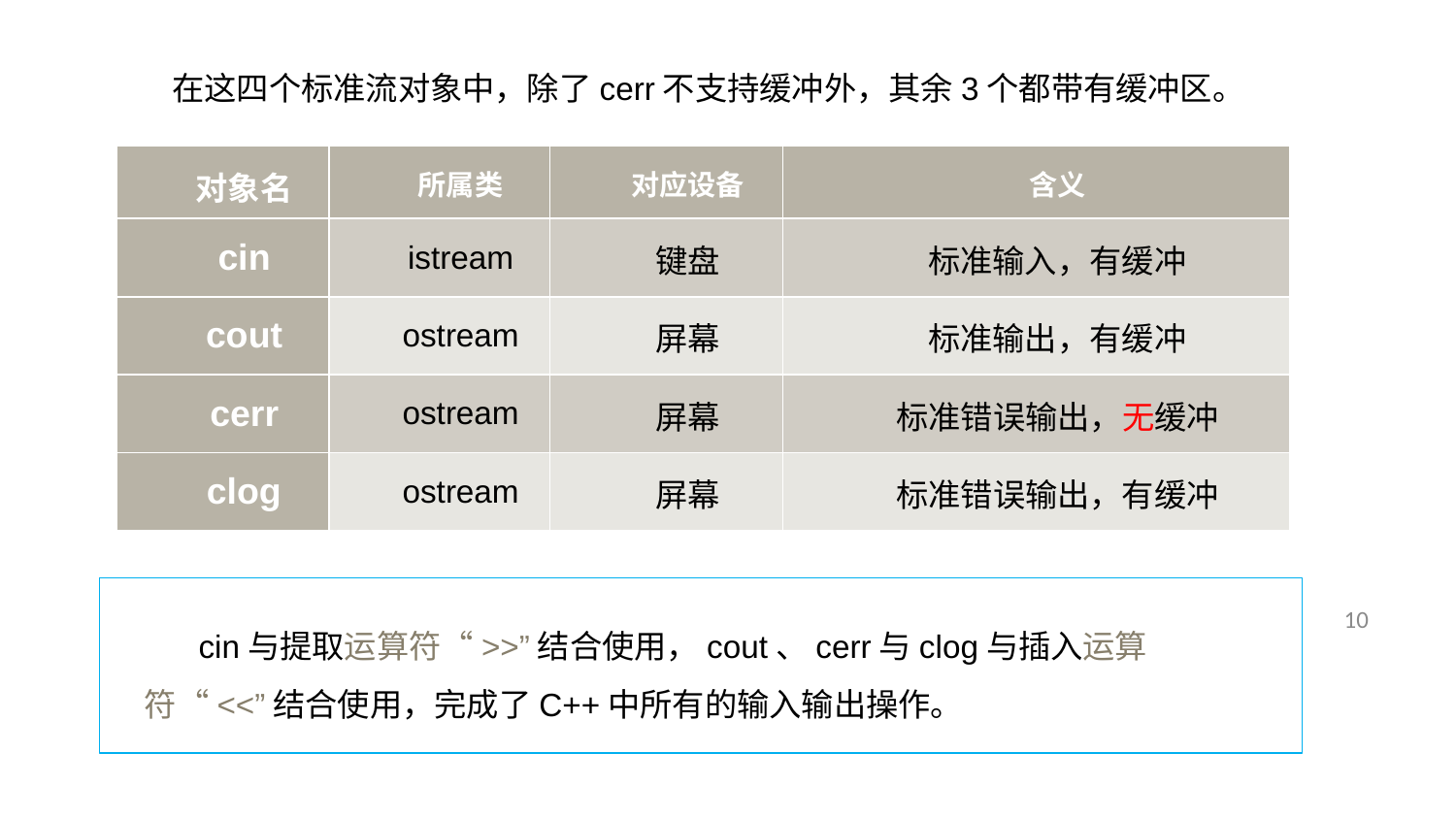

在这四个标准流对象中，除了cerr不支持缓冲外，其余3个都带有缓冲区。
| 对象名 | 所属类 | 对应设备 | 含义 |
| --- | --- | --- | --- |
| cin | istream | 键盘 | 标准输入，有缓冲 |
| cout | ostream | 屏幕 | 标准输出，有缓冲 |
| cerr | ostream | 屏幕 | 标准错误输出，无缓冲 |
| clog | ostream | 屏幕 | 标准错误输出，有缓冲 |

10
      cin与提取运算符“>>”结合使用，cout、cerr与clog与插入运算符“<<”结合使用，完成了C++中所有的输入输出操作。